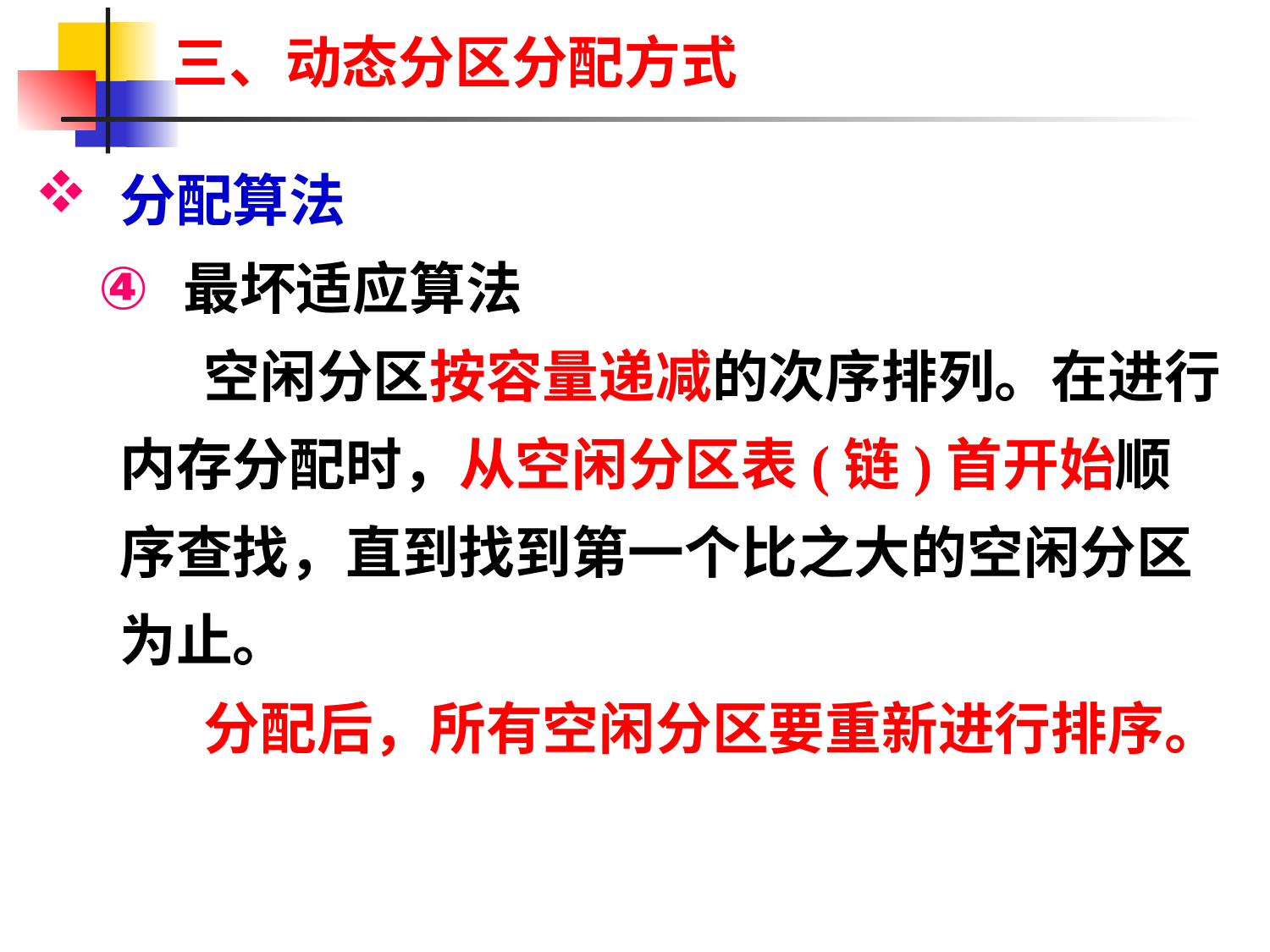

# 三、动态分区分配方式
分配算法
最坏适应算法
            空闲分区按容量递减的次序排列。在进行内存分配时，从空闲分区表(链)首开始顺序查找，直到找到第一个比之大的空闲分区为止。
            分配后，所有空闲分区要重新进行排序。